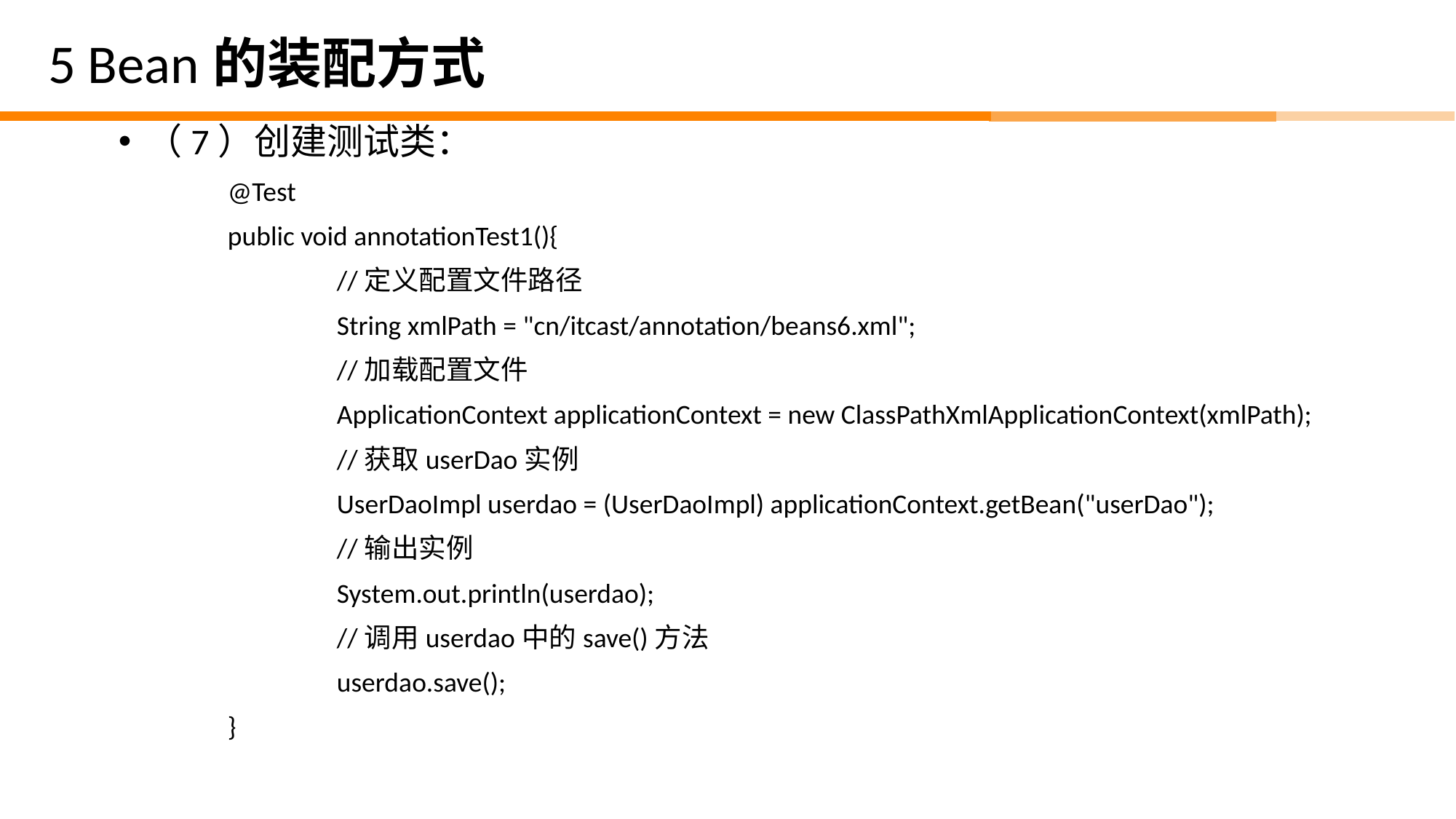

# 5 Bean的装配方式
（7）创建测试类：
	@Test
	public void annotationTest1(){
		//定义配置文件路径
		String xmlPath = "cn/itcast/annotation/beans6.xml";
		//加载配置文件
		ApplicationContext applicationContext = new ClassPathXmlApplicationContext(xmlPath);
		//获取userDao实例
		UserDaoImpl userdao = (UserDaoImpl) applicationContext.getBean("userDao");
		//输出实例
		System.out.println(userdao);
		//调用userdao中的save()方法
		userdao.save();
	}